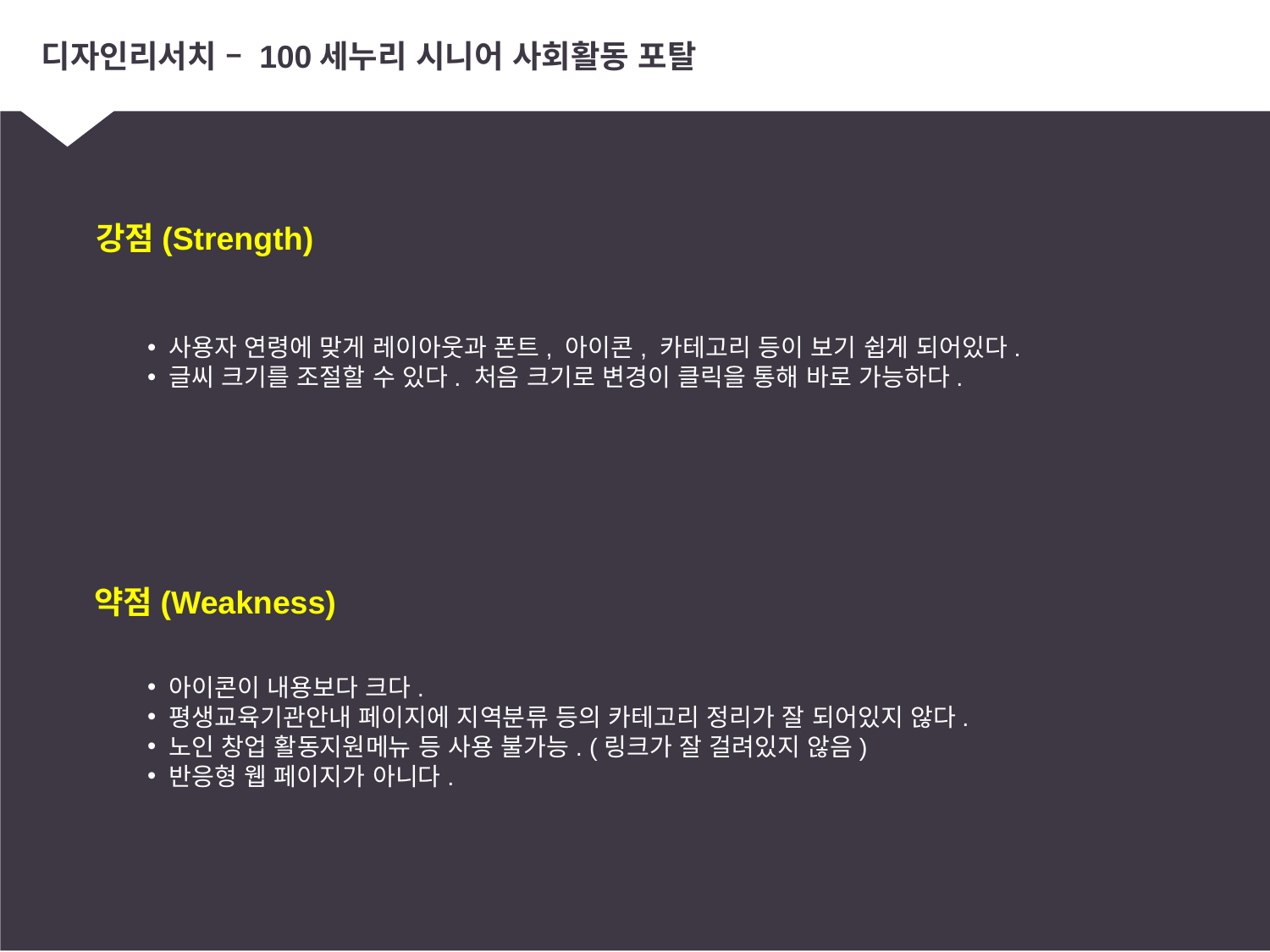

# 디자인리서치 – 100세누리 시니어 사회활동 포탈
강점(Strength)
 사용자 연령에 맞게 레이아웃과 폰트, 아이콘, 카테고리 등이 보기 쉽게 되어있다.
 글씨 크기를 조절할 수 있다. 처음 크기로 변경이 클릭을 통해 바로 가능하다.
약점(Weakness)
 아이콘이 내용보다 크다.
 평생교육기관안내 페이지에 지역분류 등의 카테고리 정리가 잘 되어있지 않다.
 노인 창업 활동지원메뉴 등 사용 불가능. (링크가 잘 걸려있지 않음)
 반응형 웹 페이지가 아니다.